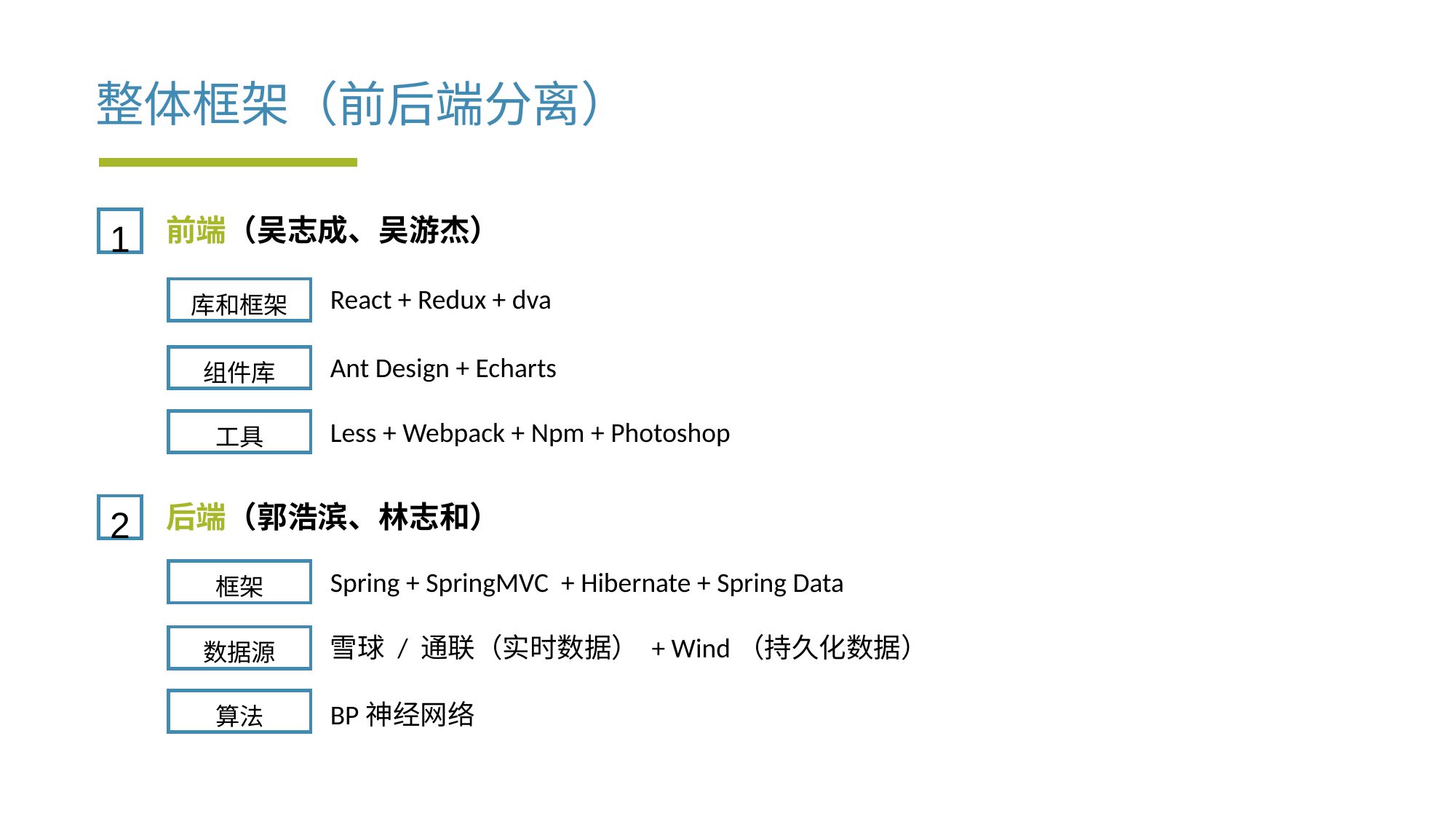

整体框架（前后端分离）

前端（吴志成、吴游杰）
1
React + Redux + dva
库和框架
Ant Design + Echarts
组件库
Less + Webpack + Npm + Photoshop
工具
后端（郭浩滨、林志和）
2
Spring + SpringMVC  + Hibernate + Spring Data
框架
雪球 / 通联（实时数据） + Wind（持久化数据）
数据源
算法
BP神经网络